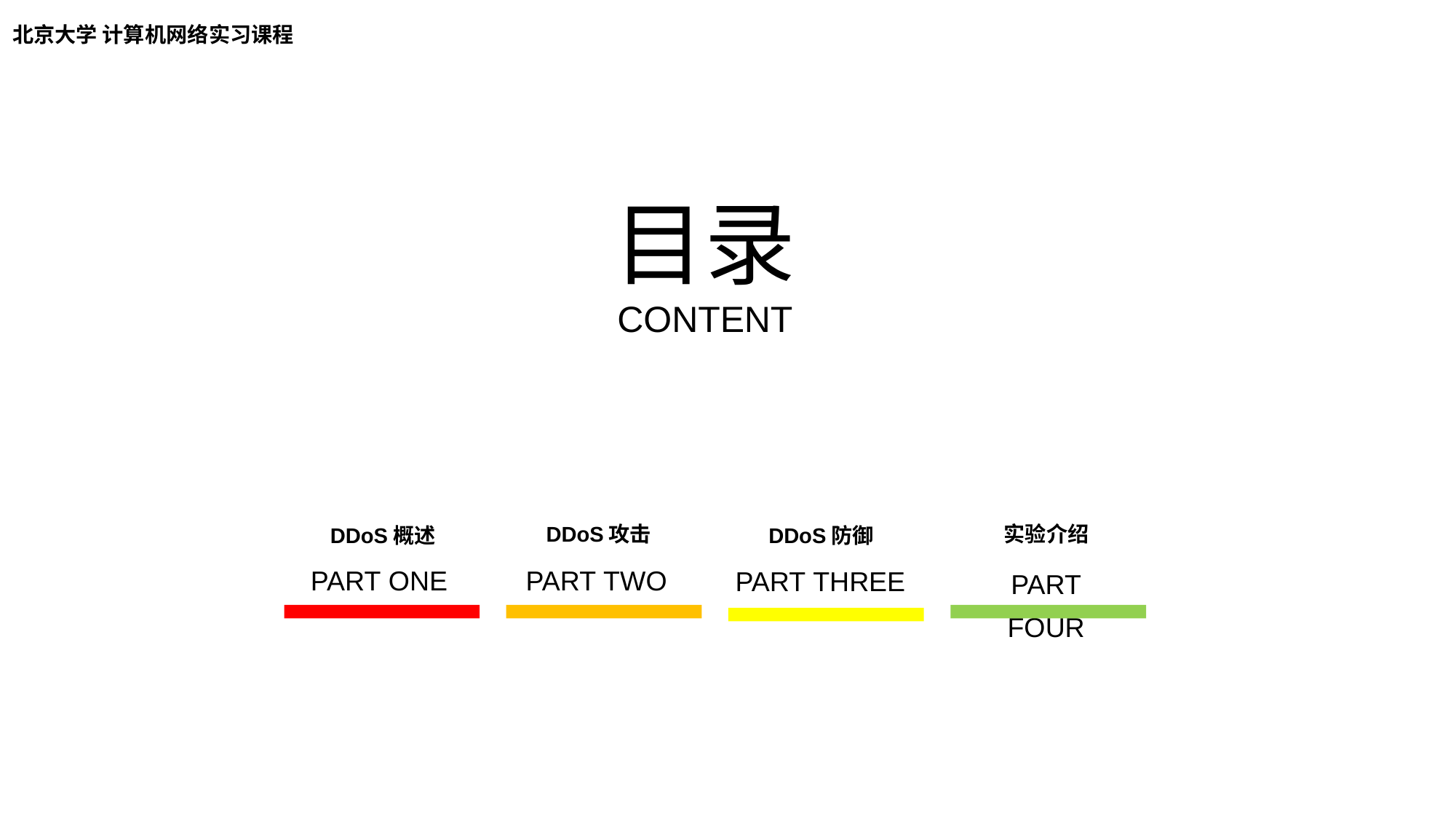

北京大学 计算机网络实习课程
目录
CONTENT
DDoS攻击
实验介绍
DDoS概述
DDoS防御
PART ONE
PART TWO
PART THREE
PART FOUR